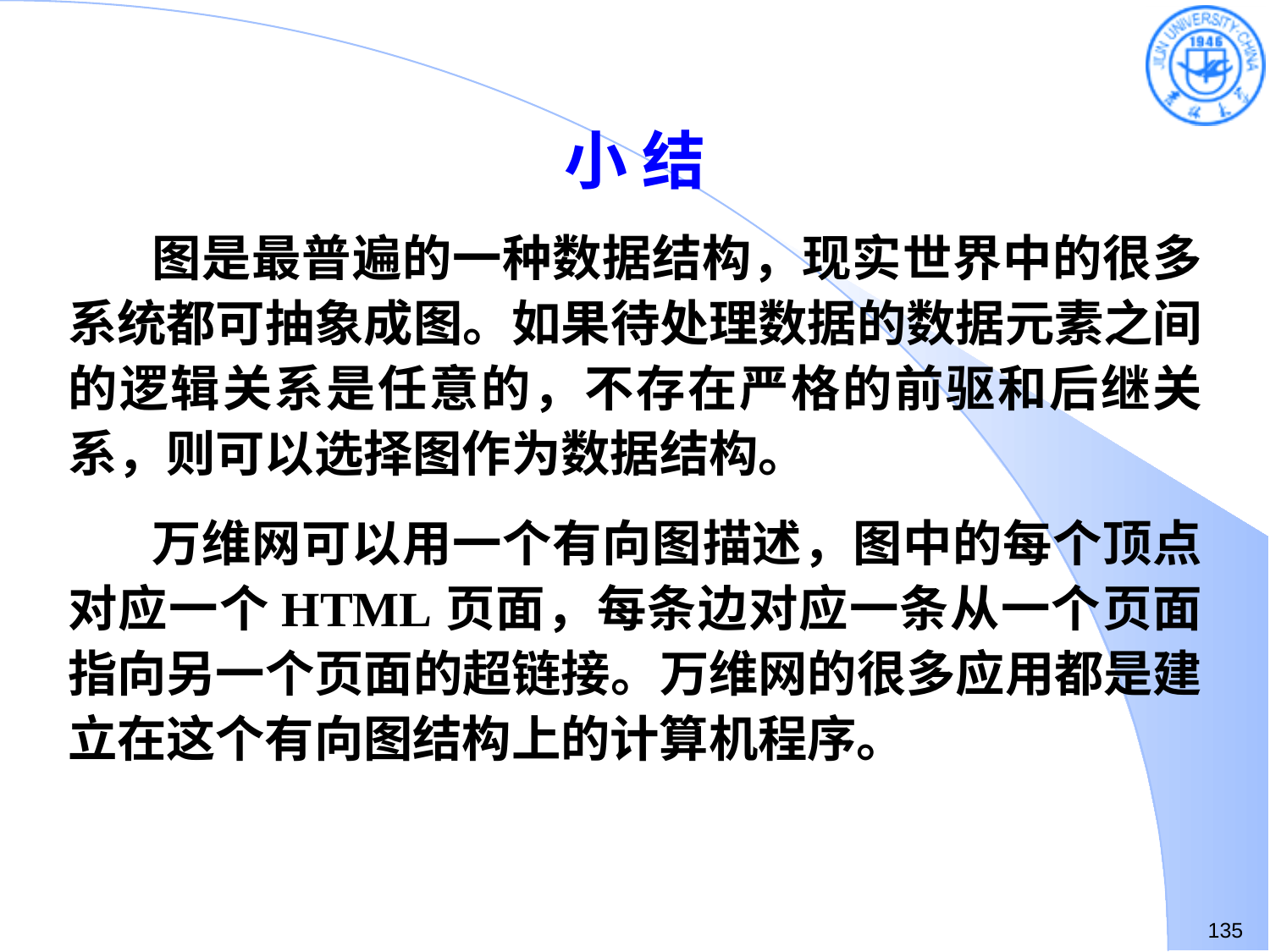

小 结
      图是最普遍的一种数据结构，现实世界中的很多系统都可抽象成图。如果待处理数据的数据元素之间的逻辑关系是任意的，不存在严格的前驱和后继关系，则可以选择图作为数据结构。
      万维网可以用一个有向图描述，图中的每个顶点对应一个HTML页面，每条边对应一条从一个页面指向另一个页面的超链接。万维网的很多应用都是建立在这个有向图结构上的计算机程序。